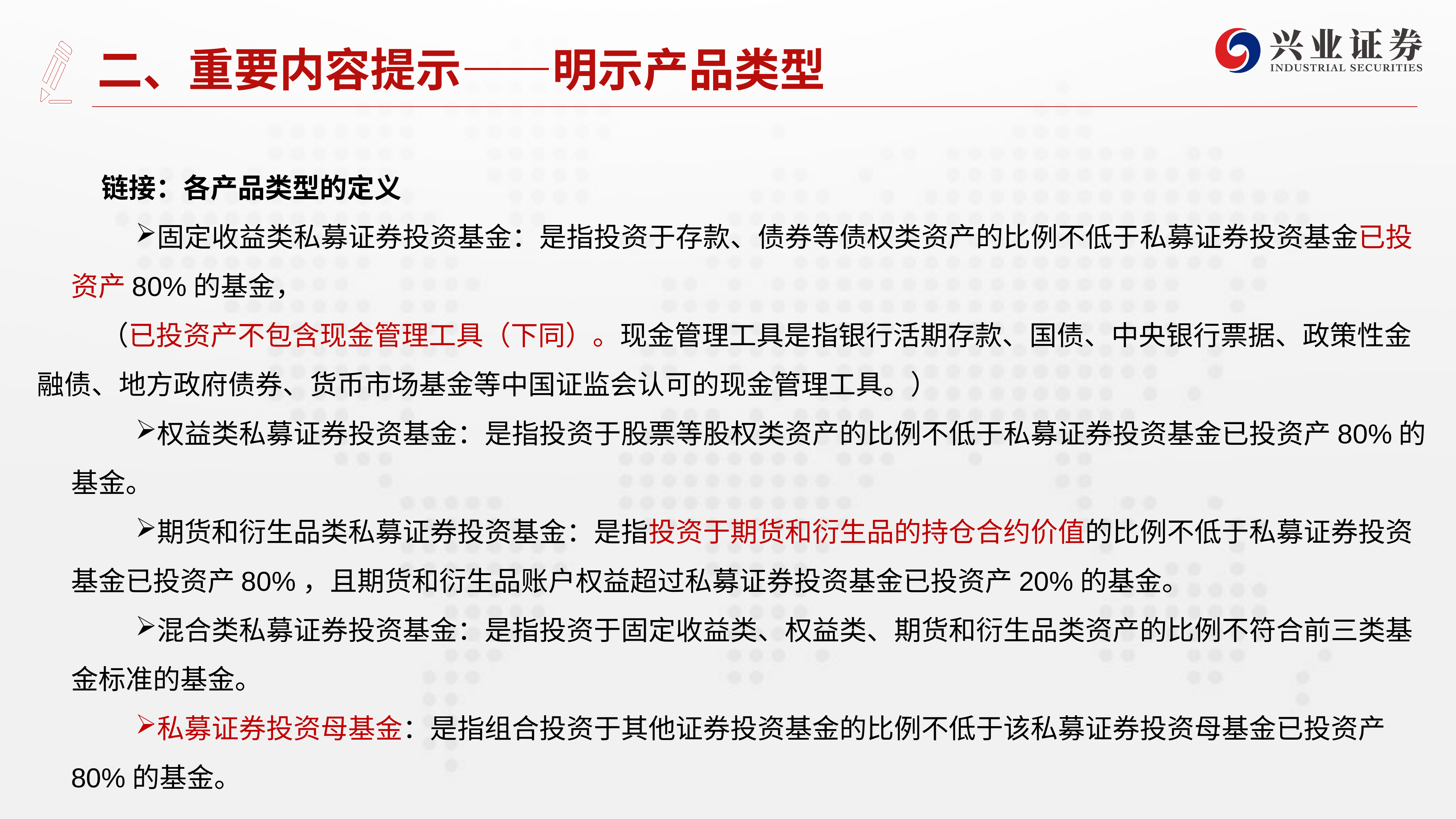

# 二、重要内容提示——明示产品类型
链接：各产品类型的定义
固定收益类私募证券投资基金：是指投资于存款、债券等债权类资产的比例不低于私募证券投资基金已投资产80%的基金，
（已投资产不包含现金管理工具（下同）。现金管理工具是指银行活期存款、国债、中央银行票据、政策性金融债、地方政府债券、货币市场基金等中国证监会认可的现金管理工具。）
权益类私募证券投资基金：是指投资于股票等股权类资产的比例不低于私募证券投资基金已投资产80%的基金。
期货和衍生品类私募证券投资基金：是指投资于期货和衍生品的持仓合约价值的比例不低于私募证券投资基金已投资产80%，且期货和衍生品账户权益超过私募证券投资基金已投资产20%的基金。
混合类私募证券投资基金：是指投资于固定收益类、权益类、期货和衍生品类资产的比例不符合前三类基金标准的基金。
私募证券投资母基金：是指组合投资于其他证券投资基金的比例不低于该私募证券投资母基金已投资产80%的基金。